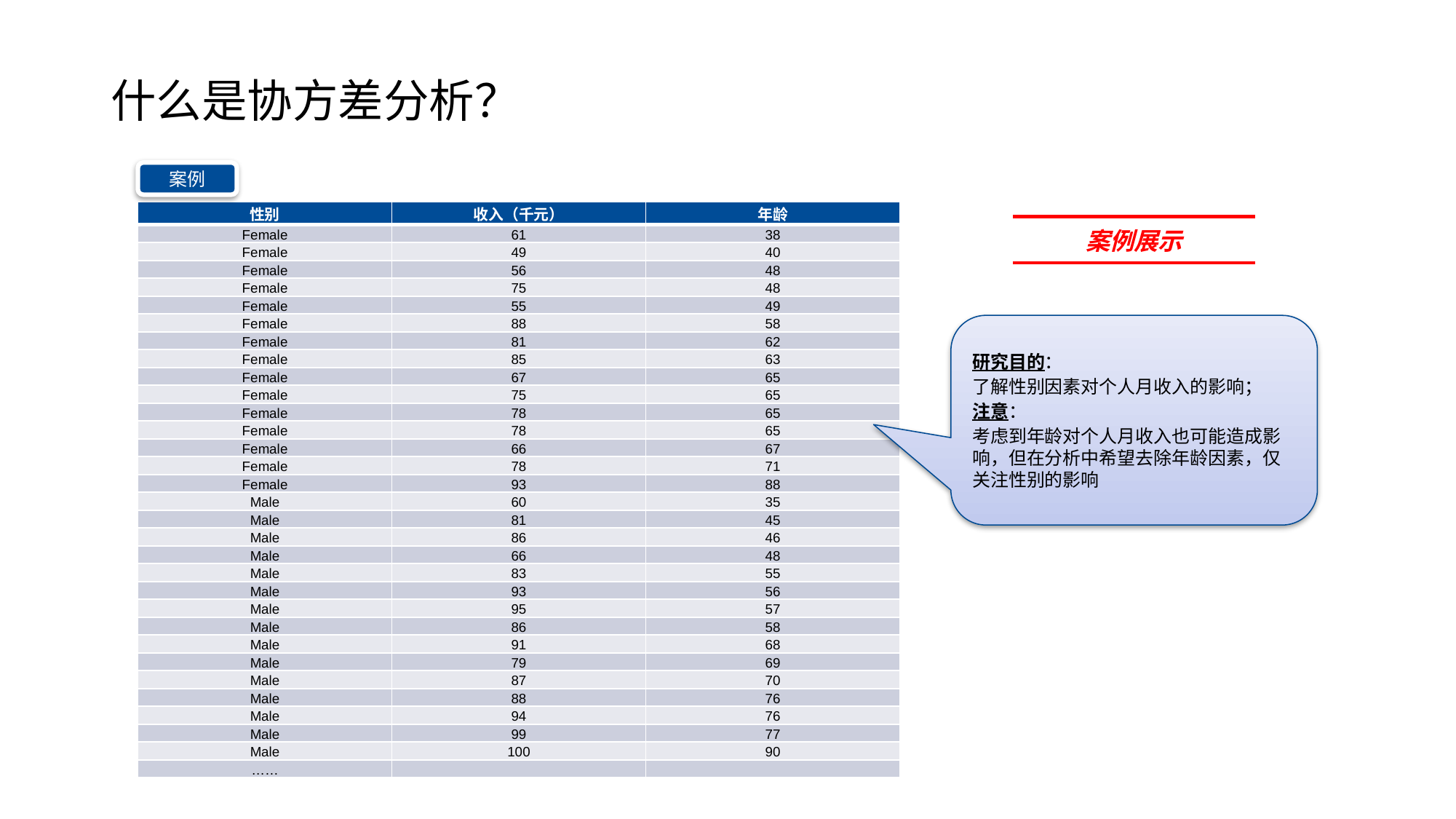

# 什么是协方差分析？
案例
| 性别 | 收入（千元） | 年龄 |
| --- | --- | --- |
| Female | 61 | 38 |
| Female | 49 | 40 |
| Female | 56 | 48 |
| Female | 75 | 48 |
| Female | 55 | 49 |
| Female | 88 | 58 |
| Female | 81 | 62 |
| Female | 85 | 63 |
| Female | 67 | 65 |
| Female | 75 | 65 |
| Female | 78 | 65 |
| Female | 78 | 65 |
| Female | 66 | 67 |
| Female | 78 | 71 |
| Female | 93 | 88 |
| Male | 60 | 35 |
| Male | 81 | 45 |
| Male | 86 | 46 |
| Male | 66 | 48 |
| Male | 83 | 55 |
| Male | 93 | 56 |
| Male | 95 | 57 |
| Male | 86 | 58 |
| Male | 91 | 68 |
| Male | 79 | 69 |
| Male | 87 | 70 |
| Male | 88 | 76 |
| Male | 94 | 76 |
| Male | 99 | 77 |
| Male | 100 | 90 |
| …… |  |  |
| 案例展示 |
| --- |
研究目的：
了解性别因素对个人月收入的影响；
注意：
考虑到年龄对个人月收入也可能造成影响，但在分析中希望去除年龄因素，仅关注性别的影响